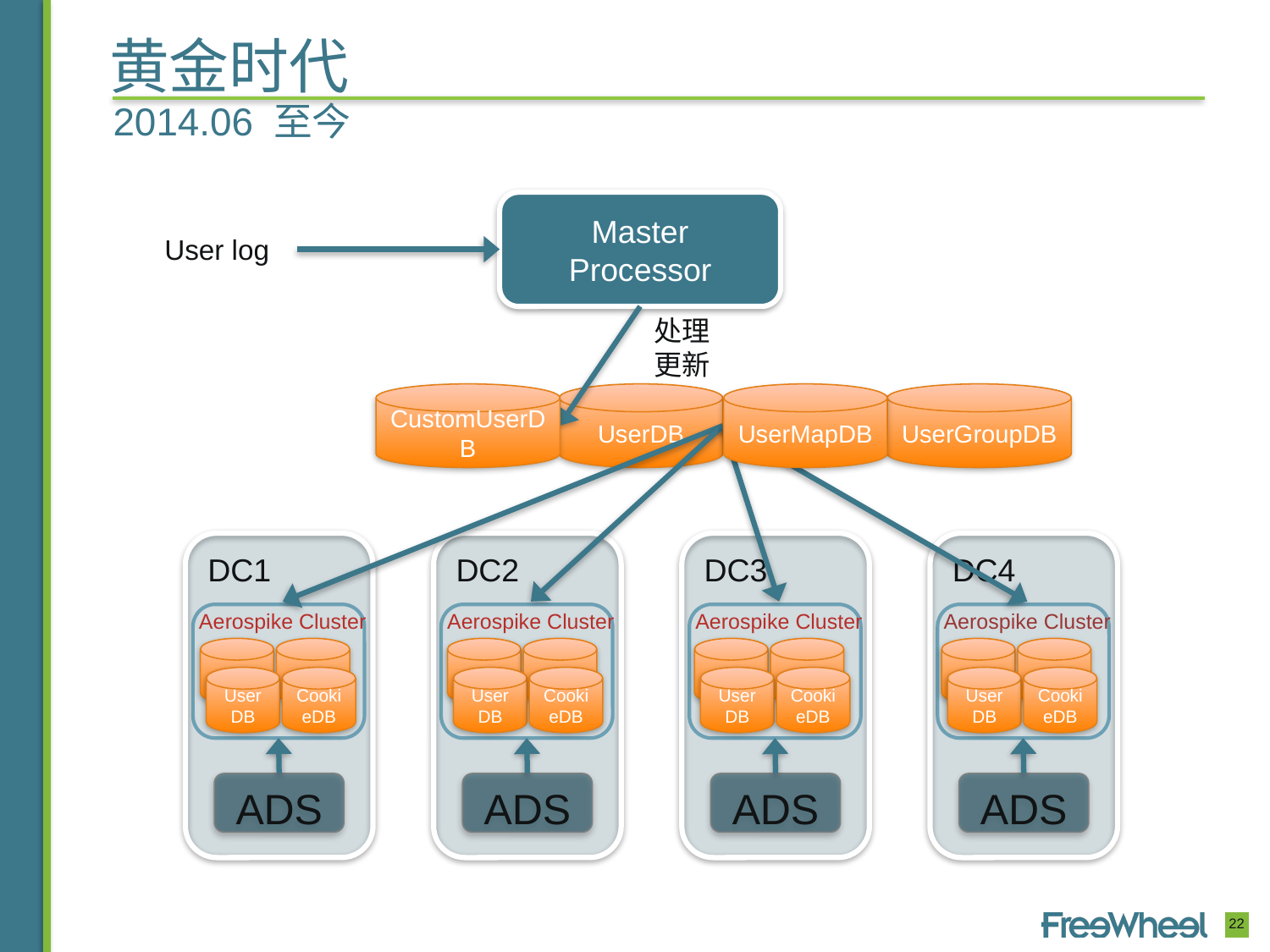

# 黄金时代
2014.06 至今

Master
Processor
User log
处理
更新
CustomUserDB
UserDB
UserMapDB
UserGroupDB

DC1
Aerospike Cluster

ADS

DC2
Aerospike Cluster

ADS

DC3
Aerospike Cluster

ADS

DC4
Aerospike Cluster

ADS

User
DB
CookieDB

User
DB
CookieDB

User
DB
CookieDB

User
DB
CookieDB
22